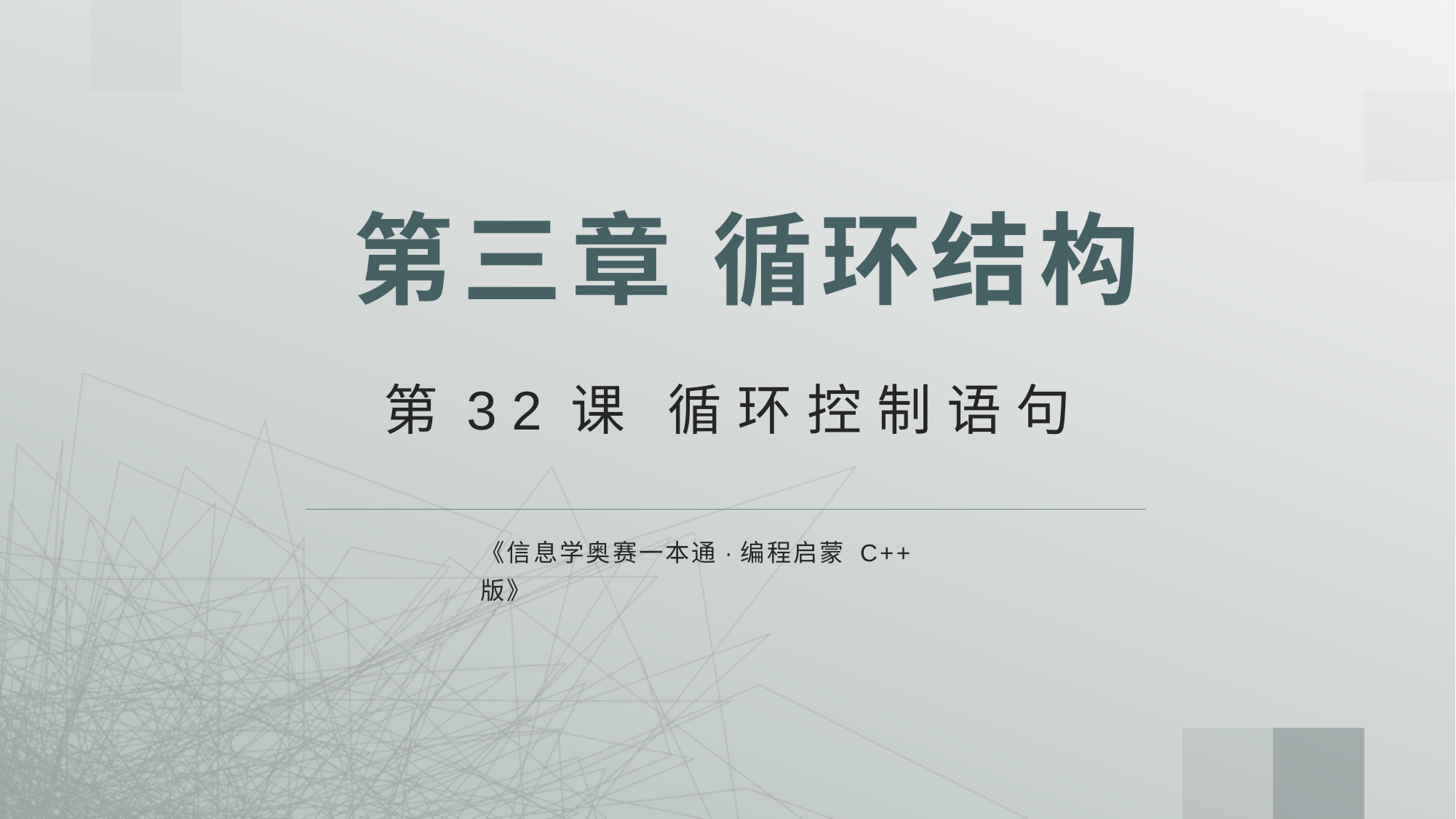

# 第三章 循环结构
第32课 循环控制语句
《信息学奥赛一本通·编程启蒙 C++版》